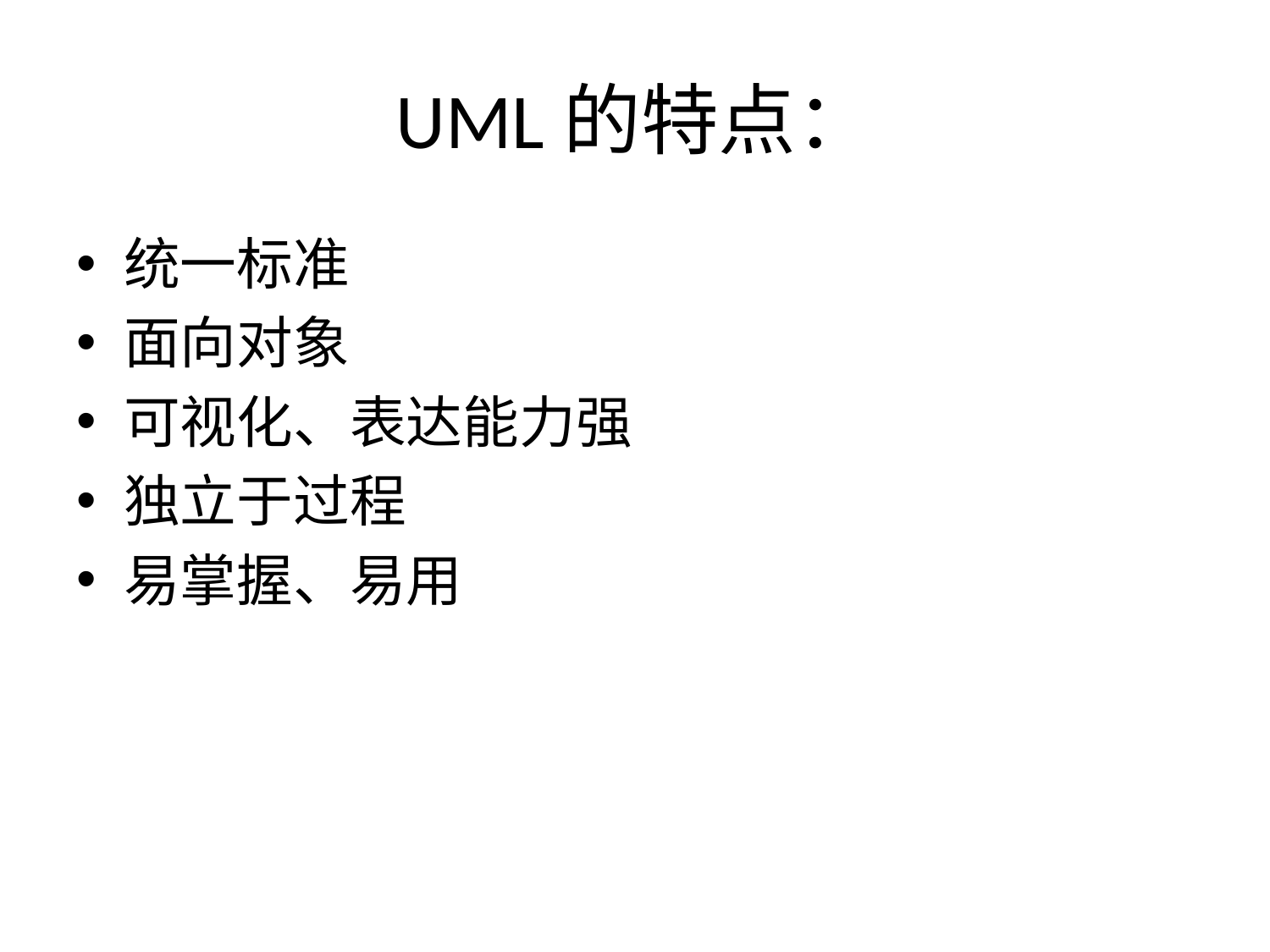

# UML的特点：
统一标准
面向对象
可视化、表达能力强
独立于过程
易掌握、易用